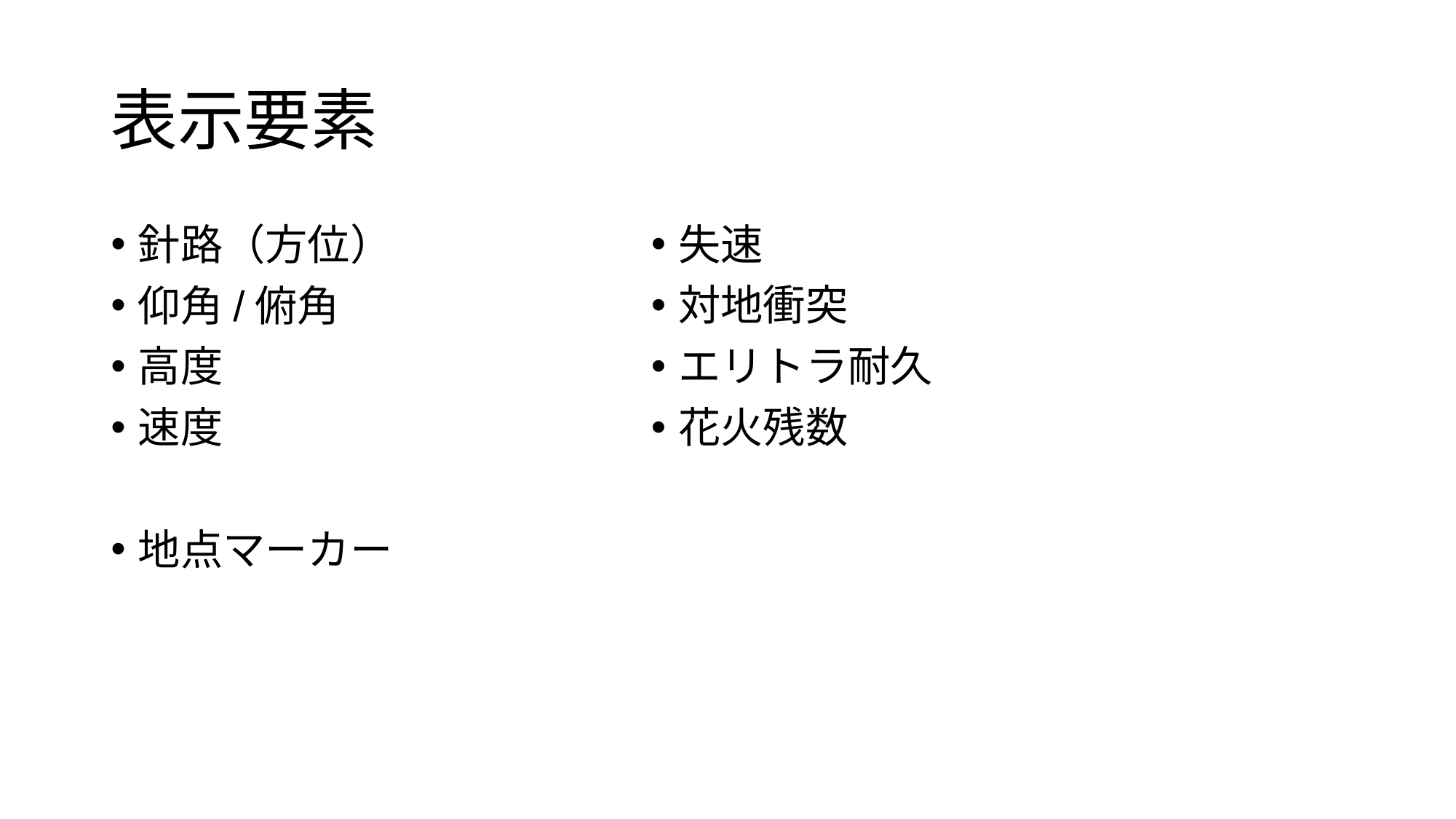

# 表示要素
針路（方位）
仰角/俯角
高度
速度

地点マーカー

失速
対地衝突
エリトラ耐久
花火残数